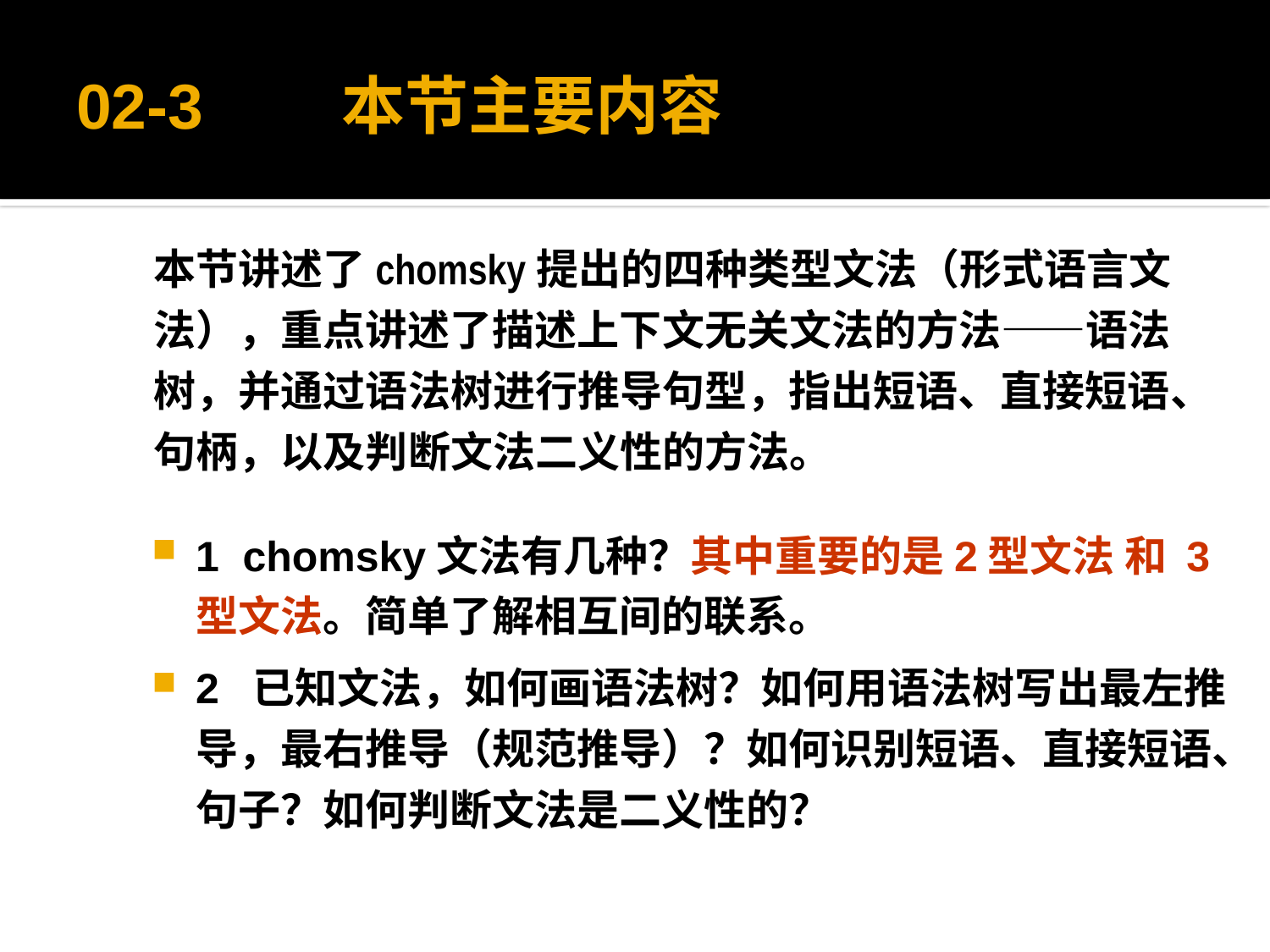

# 02-3       本节主要内容
本节讲述了chomsky提出的四种类型文法（形式语言文法），重点讲述了描述上下文无关文法的方法——语法树，并通过语法树进行推导句型，指出短语、直接短语、句柄，以及判断文法二义性的方法。
1  chomsky文法有几种？其中重要的是2型文法 和 3型文法。简单了解相互间的联系。
2  已知文法，如何画语法树？如何用语法树写出最左推导，最右推导（规范推导）？如何识别短语、直接短语、句子？如何判断文法是二义性的？